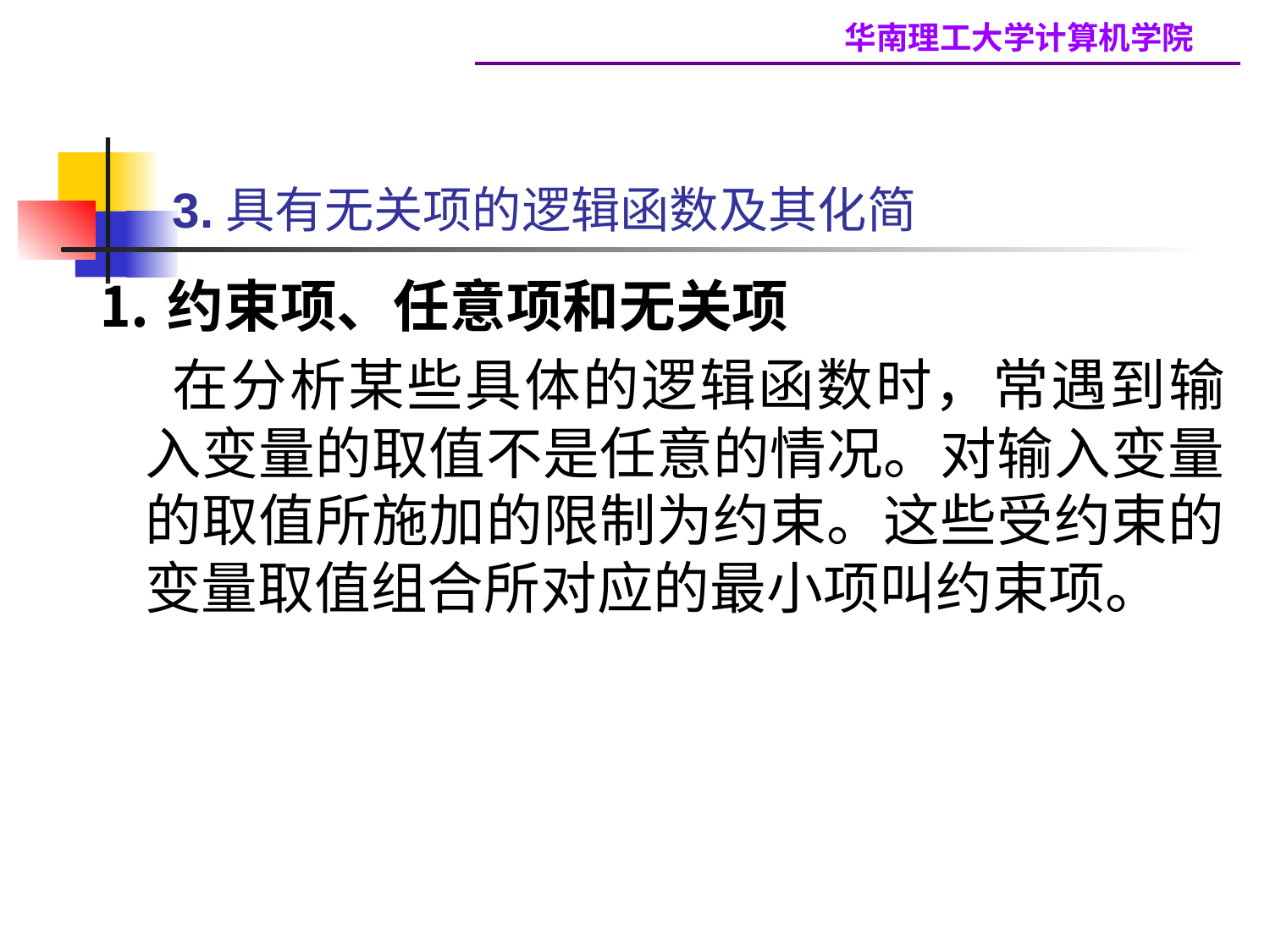

# 3.具有无关项的逻辑函数及其化简
⒈约束项、任意项和无关项
    在分析某些具体的逻辑函数时，常遇到输入变量的取值不是任意的情况。对输入变量的取值所施加的限制为约束。这些受约束的变量取值组合所对应的最小项叫约束项。